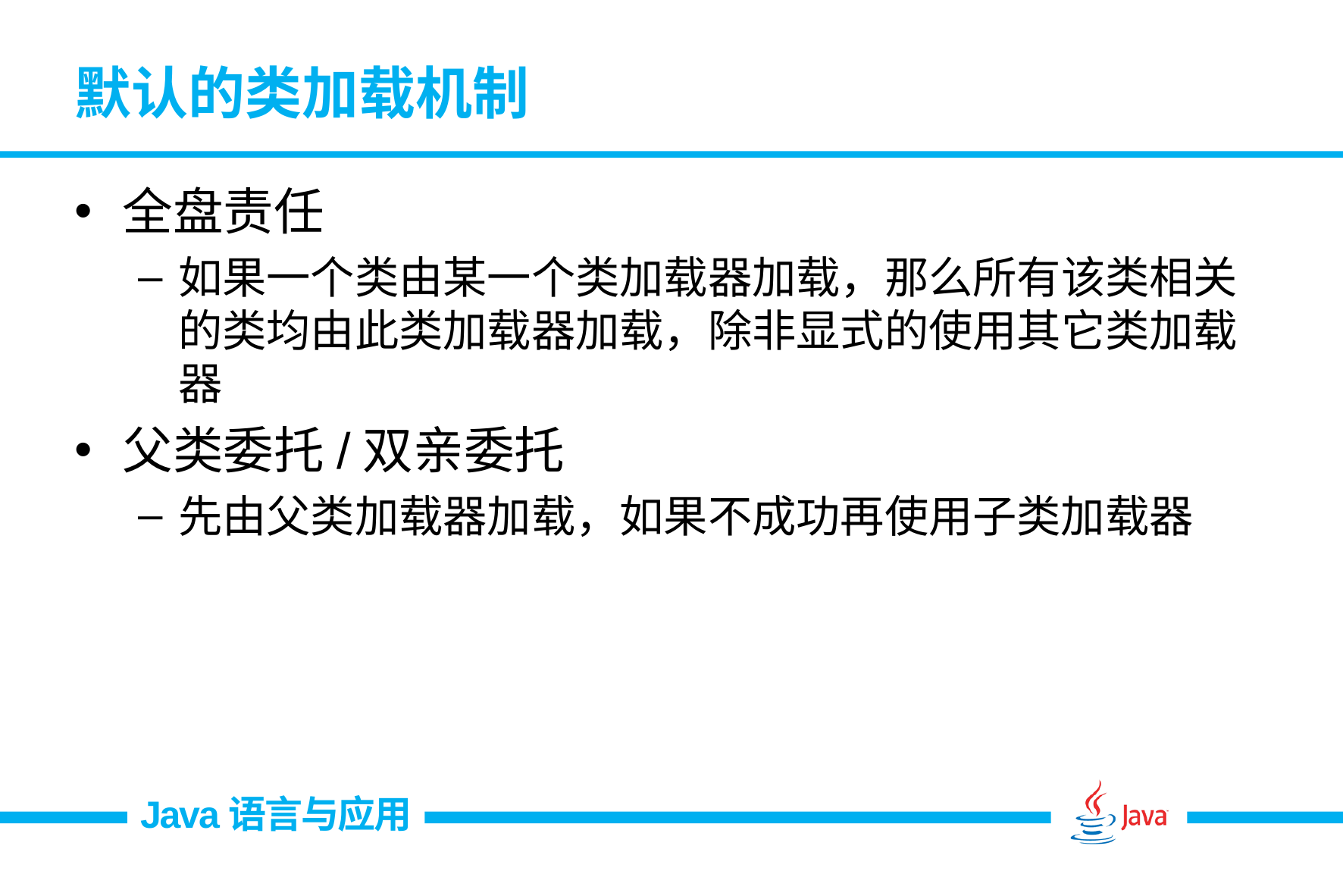

# 默认的类加载机制
全盘责任
如果一个类由某一个类加载器加载，那么所有该类相关的类均由此类加载器加载，除非显式的使用其它类加载器
父类委托/双亲委托
先由父类加载器加载，如果不成功再使用子类加载器